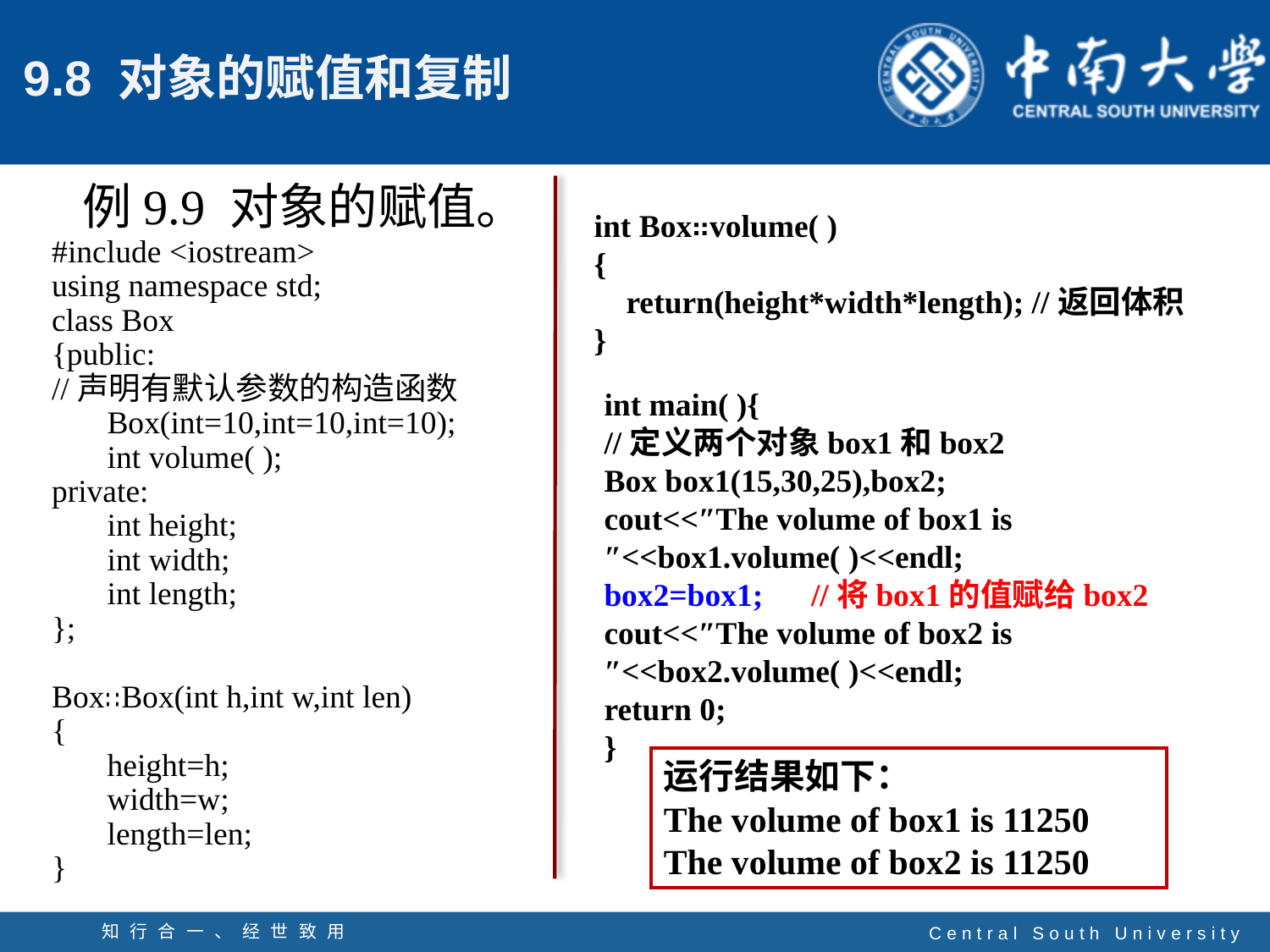

例9.9 对象的赋值。
#include <iostream>
using namespace std;
class Box
{public:
//声明有默认参数的构造函数
Box(int=10,int=10,int=10);
int volume( );
private:
int height;
int width;
int length;
};

Box∷Box(int h,int w,int len)
{
height=h;
width=w;
length=len;
}

int Box∷volume( )
{
    return(height*width*length); //返回体积
}
int main( ){
//定义两个对象box1和box2
Box box1(15,30,25),box2;
cout<<″The volume of box1 is ″<<box1.volume( )<<endl;
box2=box1;      //将box1的值赋给box2
cout<<″The volume of box2 is ″<<box2.volume( )<<endl;
return 0;
}
运行结果如下：
The volume of box1 is 11250
The volume of box2 is 11250

知行合一、经世致用
自强不息 厚德载物
Central South University